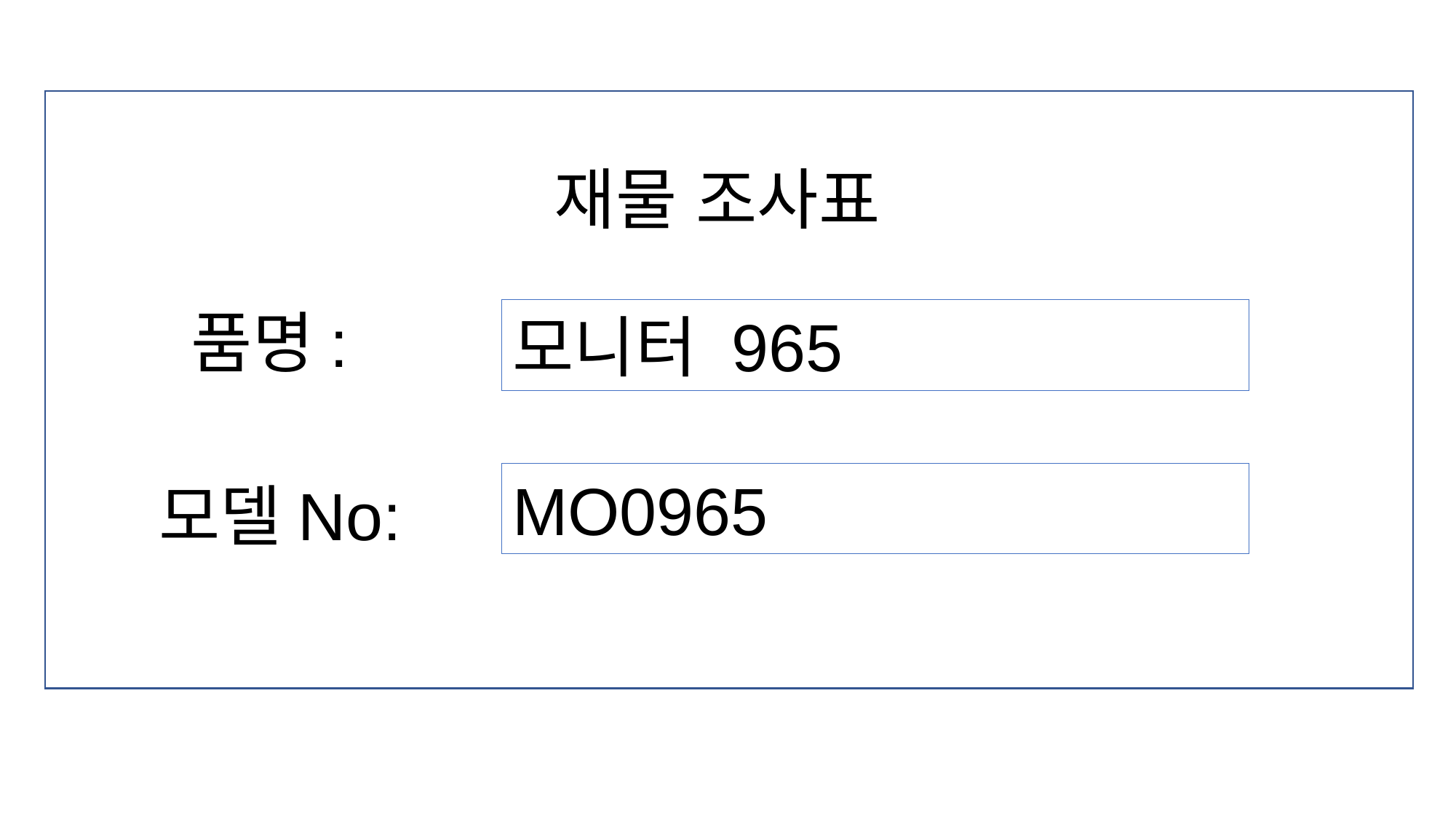

재물 조사표
품명:
모니터 965
MO0965
모델No: